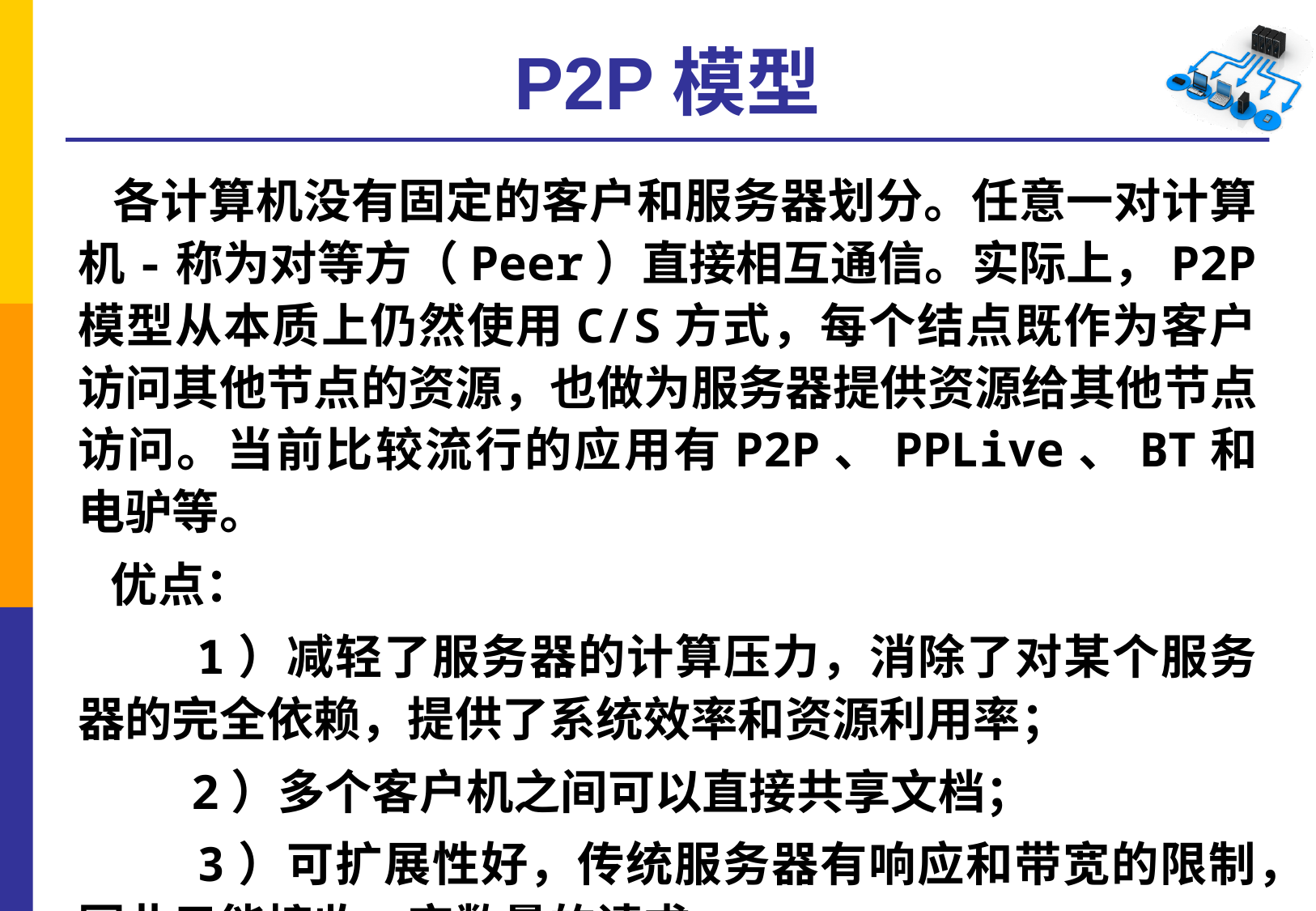

# P2P模型
  各计算机没有固定的客户和服务器划分。任意一对计算机-称为对等方（Peer）直接相互通信。实际上，P2P模型从本质上仍然使用C/S方式，每个结点既作为客户访问其他节点的资源，也做为服务器提供资源给其他节点访问。当前比较流行的应用有P2P、PPLive、BT和电驴等。
  优点：
    1）减轻了服务器的计算压力，消除了对某个服务器的完全依赖，提供了系统效率和资源利用率；
    2）多个客户机之间可以直接共享文档；
    3）可扩展性好，传统服务器有响应和带宽的限制，因此只能接收一定数量的请求；